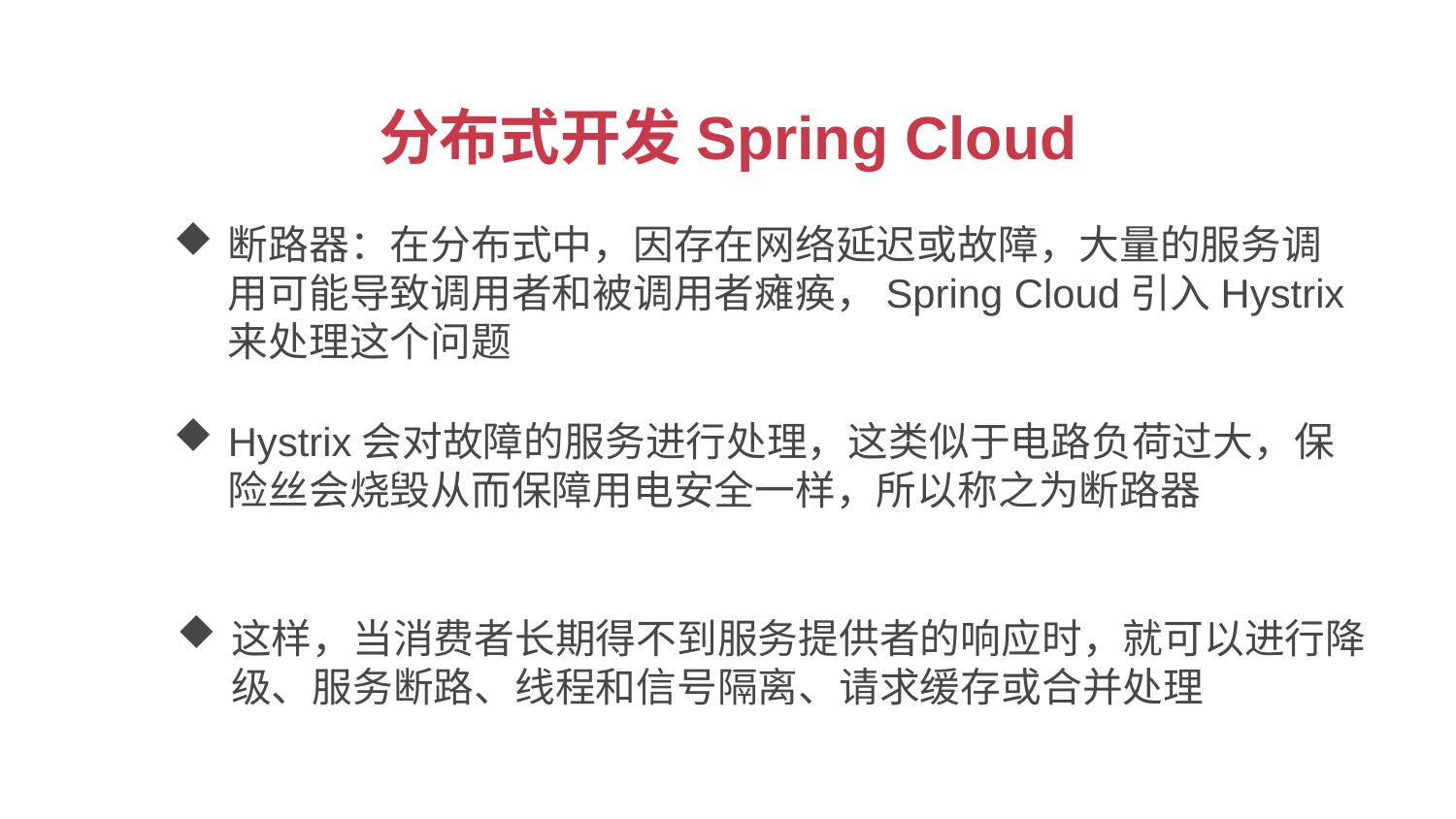

分布式开发Spring Cloud
断路器：在分布式中，因存在网络延迟或故障，大量的服务调用可能导致调用者和被调用者瘫痪，Spring Cloud引入Hystrix来处理这个问题
Hystrix会对故障的服务进行处理，这类似于电路负荷过大，保险丝会烧毁从而保障用电安全一样，所以称之为断路器
这样，当消费者长期得不到服务提供者的响应时，就可以进行降级、服务断路、线程和信号隔离、请求缓存或合并处理